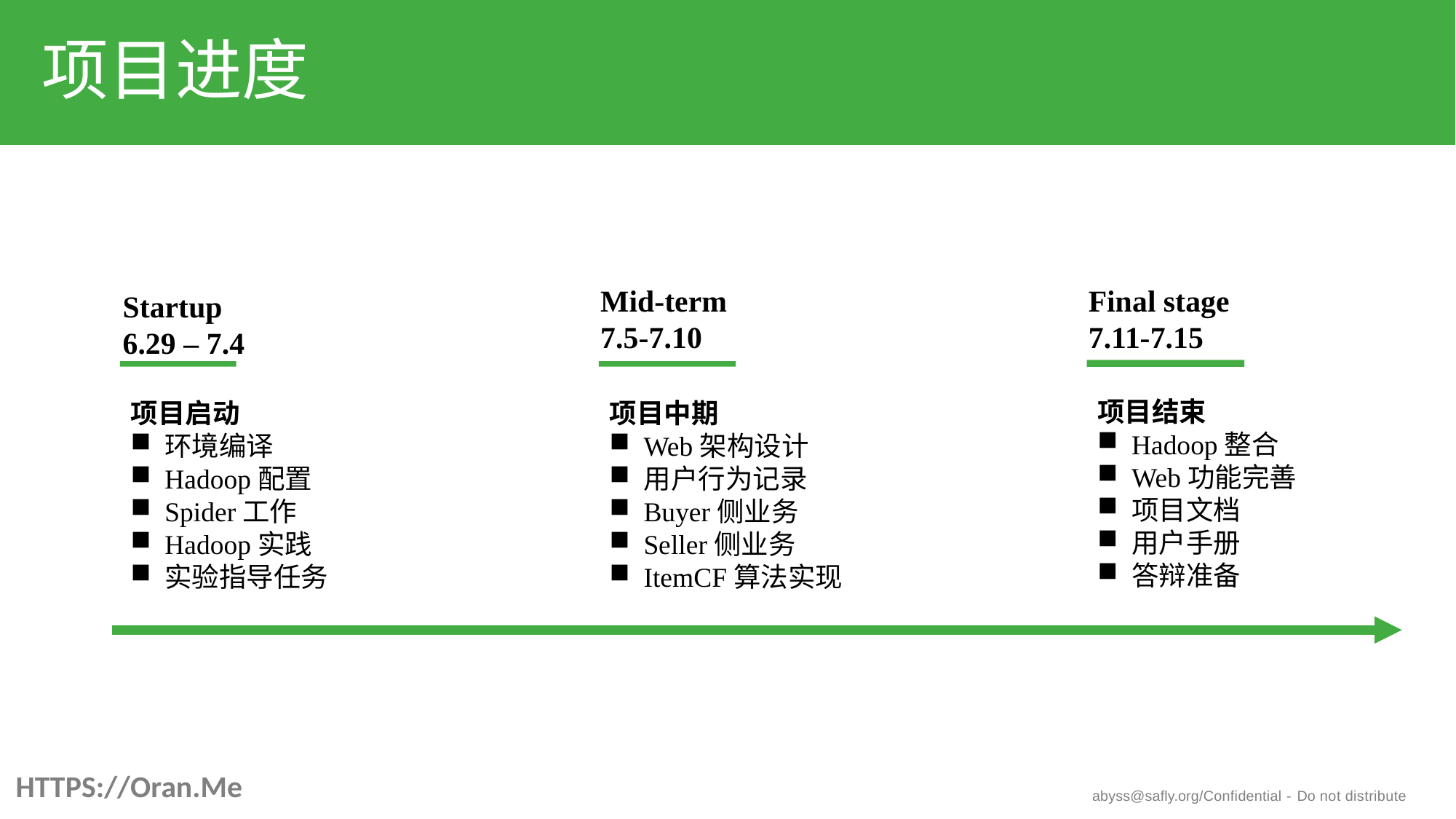

# 项目进度
Mid-term
7.5-7.10
Final stage
7.11-7.15
Startup
6.29 – 7.4

项目结束
Hadoop整合
Web功能完善
项目文档
用户手册
答辩准备
项目启动
环境编译
Hadoop配置
Spider工作
Hadoop实践
实验指导任务
项目中期
Web架构设计
用户行为记录
Buyer侧业务
Seller侧业务
ItemCF算法实现
HTTPS://Oran.Me
abyss@safly.org/Confidential - Do not distribute